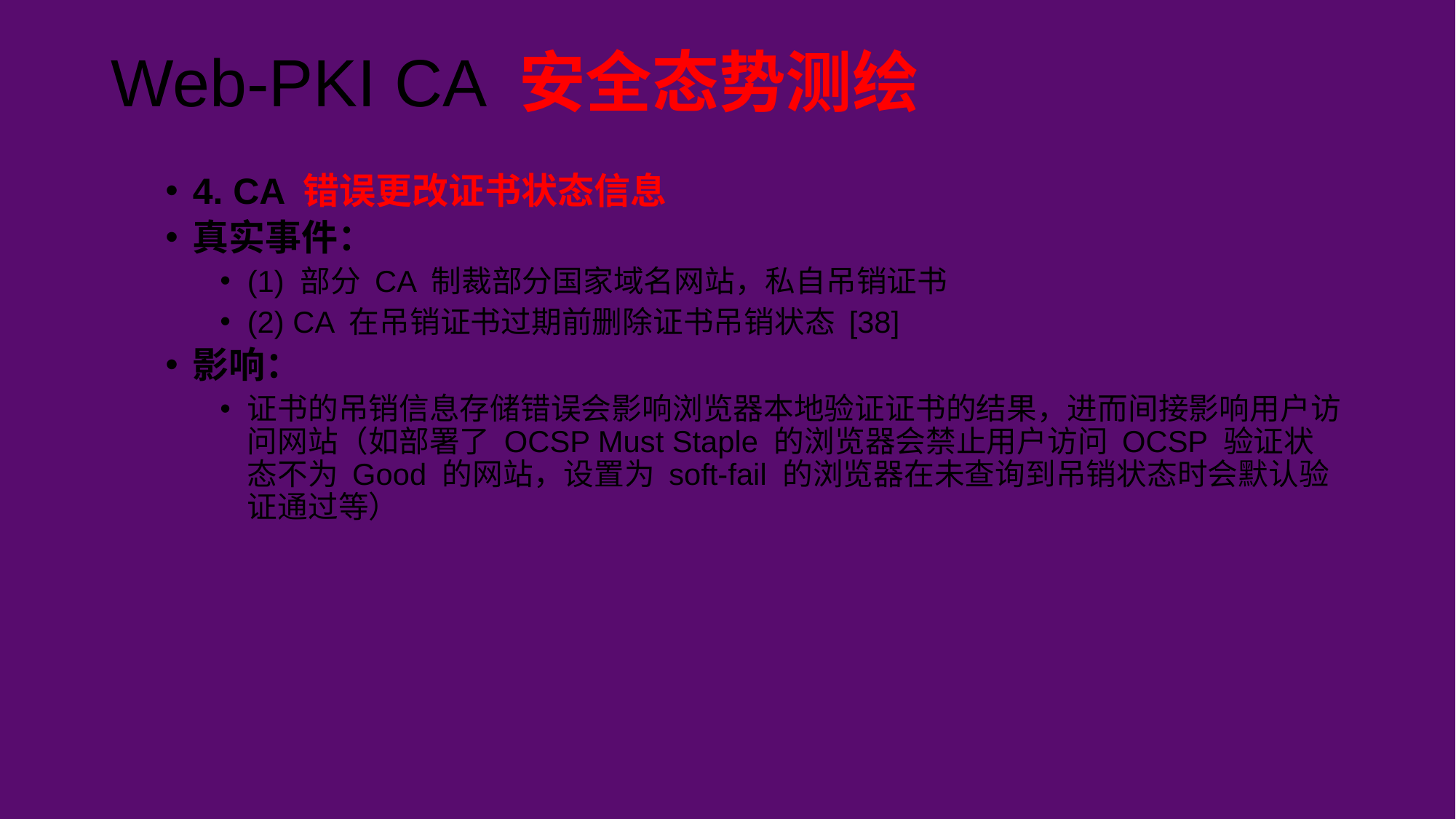

# Web-PKI CA 安全态势测绘
4. CA 错误更改证书状态信息
真实事件：
(1) 部分 CA 制裁部分国家域名网站，私自吊销证书
(2) CA 在吊销证书过期前删除证书吊销状态 [38]
影响：
证书的吊销信息存储错误会影响浏览器本地验证证书的结果，进而间接影响用户访问网站（如部署了 OCSP Must Staple 的浏览器会禁止用户访问 OCSP 验证状态不为 Good 的网站，设置为 soft-fail 的浏览器在未查询到吊销状态时会默认验证通过等）